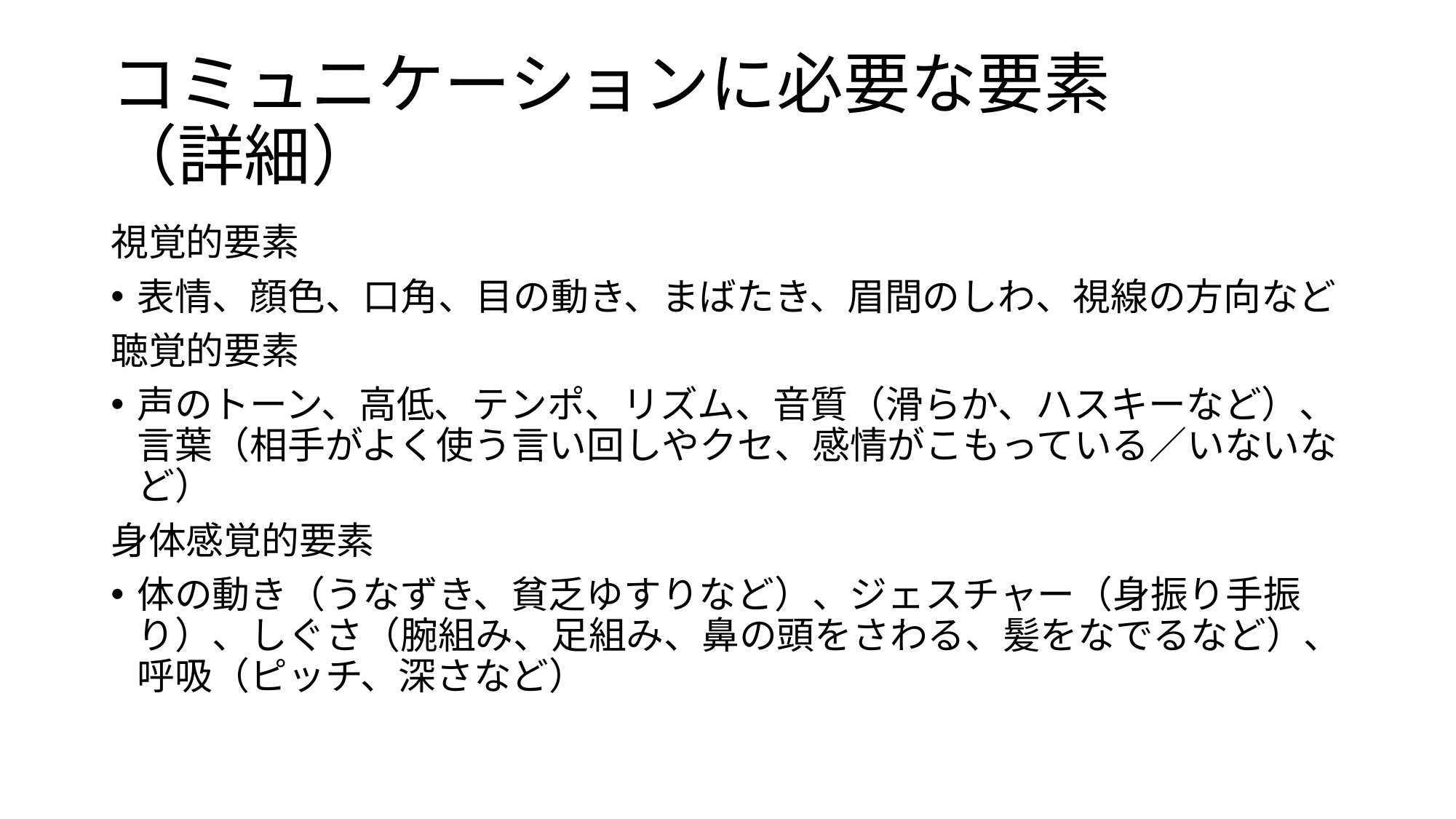

# コミュニケーションに必要な要素 （詳細）
視覚的要素
表情、顔色、口角、目の動き、まばたき、眉間のしわ、視線の方向など
聴覚的要素
声のトーン、高低、テンポ、リズム、音質（滑らか、ハスキーなど）、言葉（相手がよく使う言い回しやクセ、感情がこもっている／いないなど）
身体感覚的要素
体の動き（うなずき、貧乏ゆすりなど）、ジェスチャー（身振り手振り）、しぐさ（腕組み、足組み、鼻の頭をさわる、髪をなでるなど）、呼吸（ピッチ、深さなど）